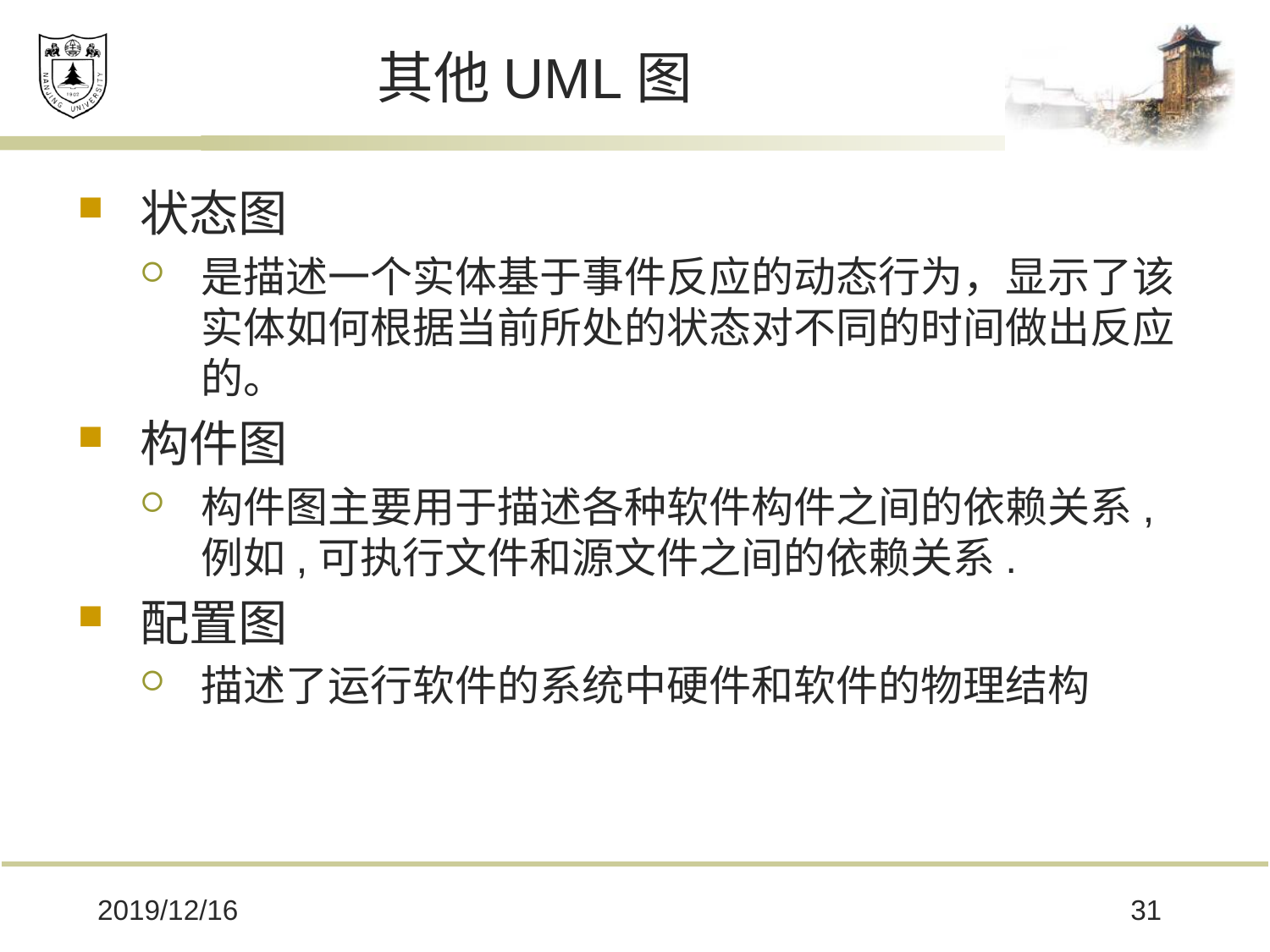

# 其他UML图
状态图
是描述一个实体基于事件反应的动态行为，显示了该实体如何根据当前所处的状态对不同的时间做出反应的。
构件图
构件图主要用于描述各种软件构件之间的依赖关系,例如,可执行文件和源文件之间的依赖关系.
配置图
描述了运行软件的系统中硬件和软件的物理结构
2019/12/16
31